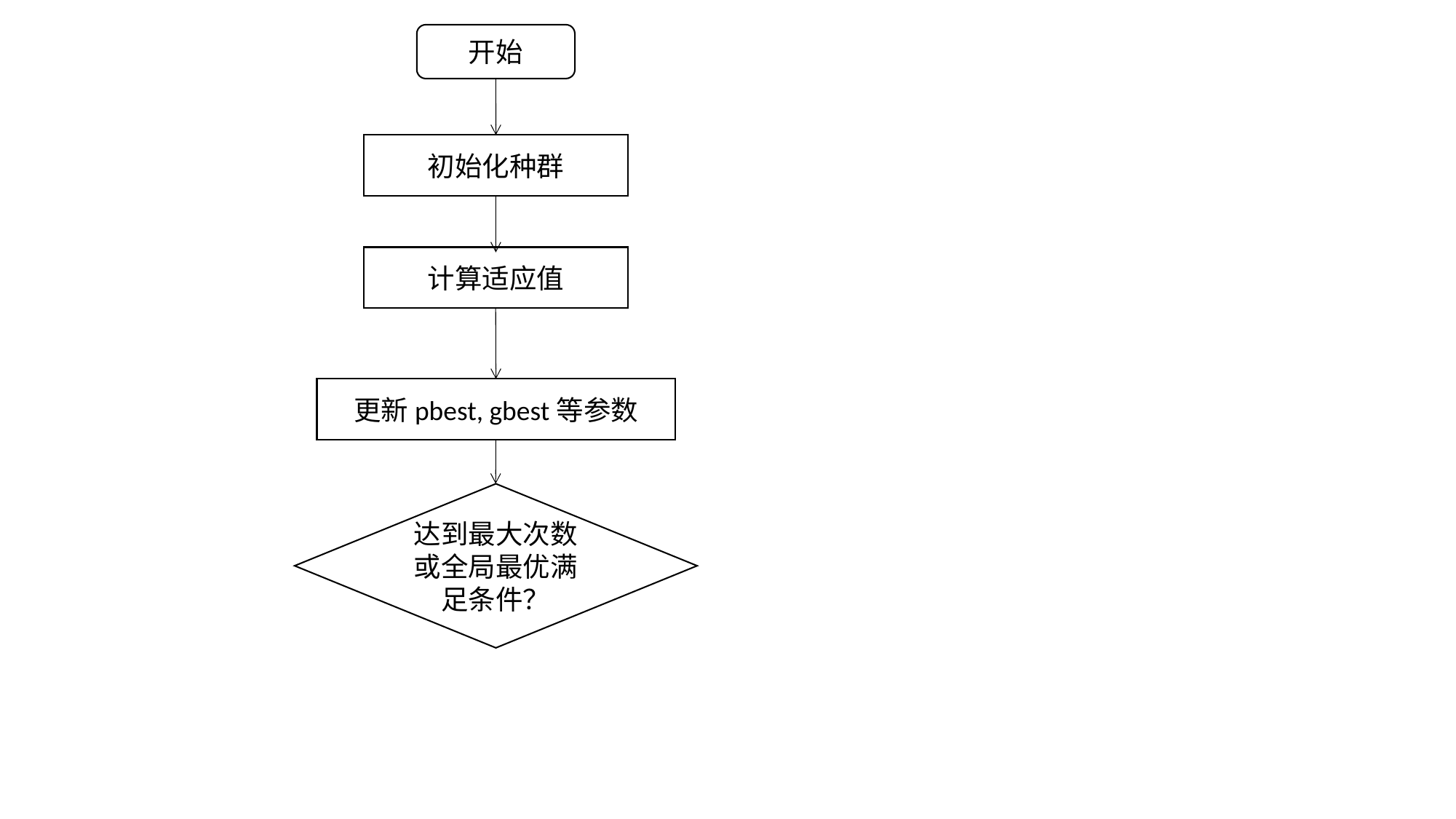

开始
初始化种群
计算适应值
更新pbest, gbest等参数
达到最大次数或全局最优满足条件？